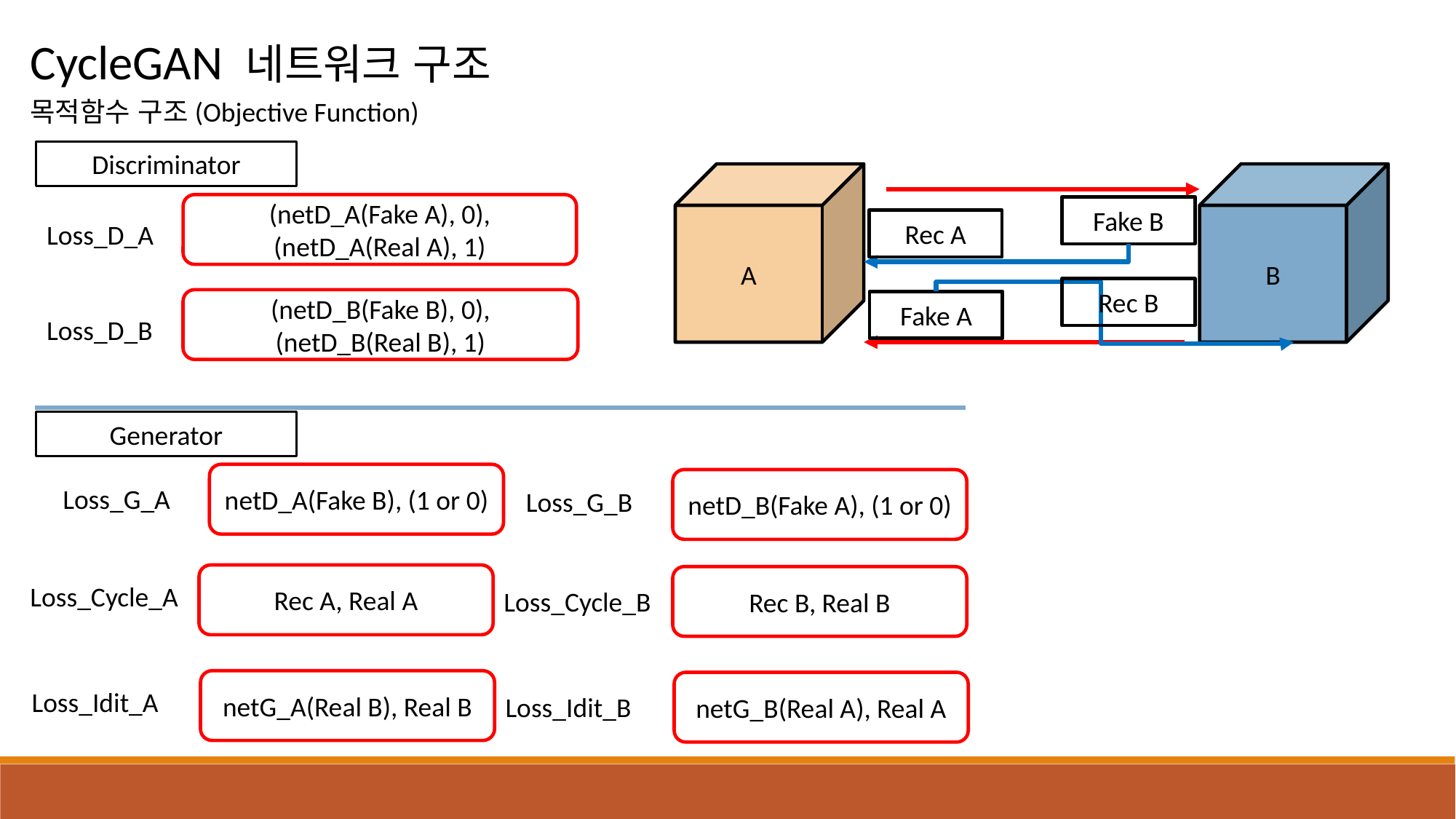

CycleGAN 네트워크 구조
목적함수 구조(Objective Function)
Discriminator
A
B
(netD_A(Fake A), 0), (netD_A(Real A), 1)
Fake B
Rec A
Loss_D_A
Rec B
(netD_B(Fake B), 0), (netD_B(Real B), 1)
Fake A
Loss_D_B
Generator
netD_A(Fake B), (1 or 0)
netD_B(Fake A), (1 or 0)
Loss_G_A
Loss_G_B
Rec A, Real A
Rec B, Real B
Loss_Cycle_A
Loss_Cycle_B
netG_A(Real B), Real B
netG_B(Real A), Real A
Loss_Idit_A
Loss_Idit_B